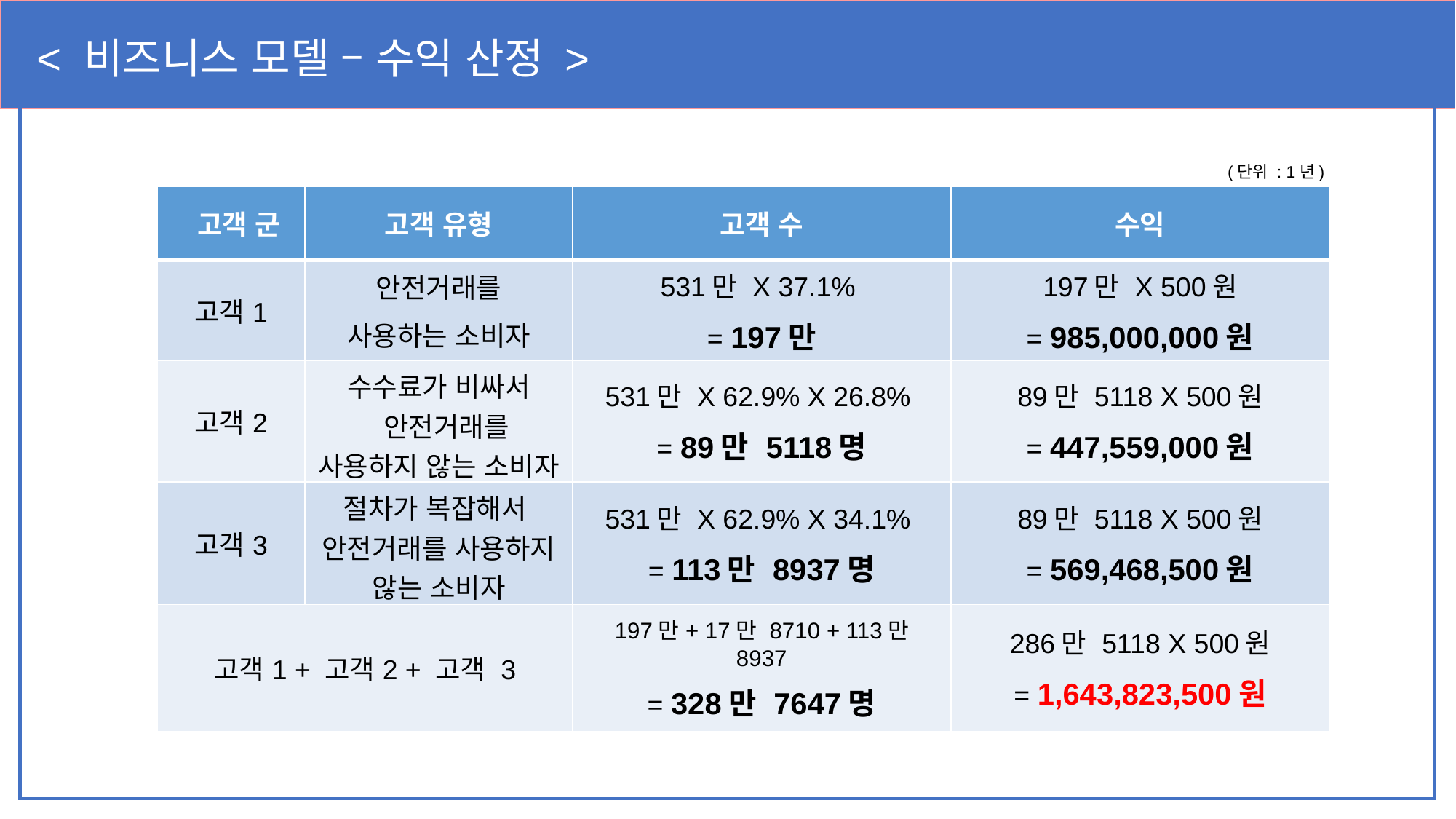

< 비즈니스 모델 – 수익 산정 >

(단위 : 1년)
| 고객 군 | 고객 유형 | 고객 수 | 수익 |
| --- | --- | --- | --- |
| 고객1 | 안전거래를 사용하는 소비자 | 531만 X 37.1% = 197만 | 197만 X 500원 = 985,000,000원 |
| 고객2 | 수수료가 비싸서 안전거래를 사용하지 않는 소비자 | 531만 X 62.9% X 26.8% = 89만 5118명 | 89만 5118 X 500원 = 447,559,000원 |
| 고객3 | 절차가 복잡해서 안전거래를 사용하지 않는 소비자 | 531만 X 62.9% X 34.1% = 113만 8937명 | 89만 5118 X 500원 = 569,468,500원 |
| 고객1 + 고객2 + 고객 3 |  | 197만+ 17만 8710 + 113만 8937 = 328만 7647명 | 286만 5118 X 500원 = 1,643,823,500원 |